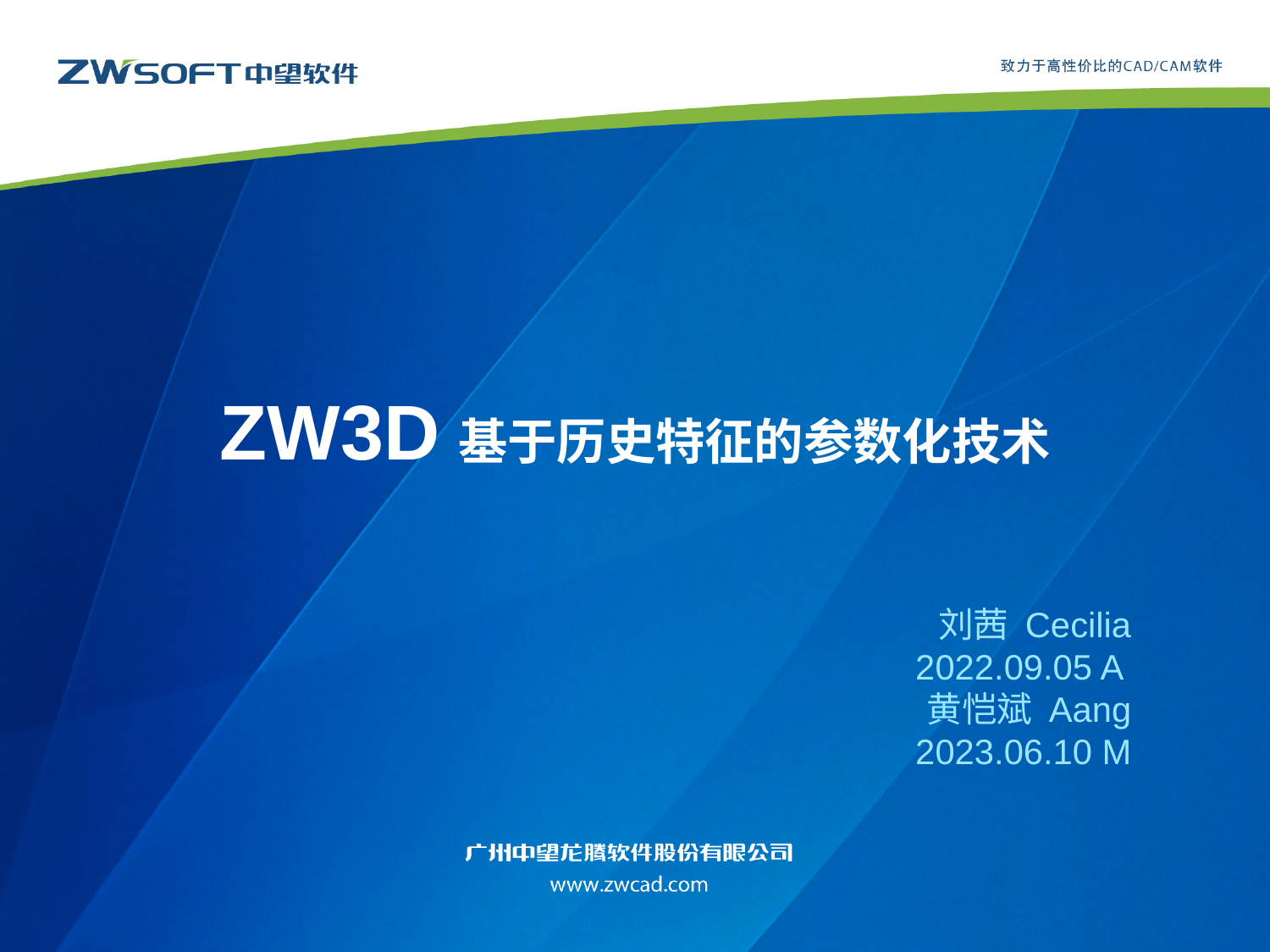

ZW3D基于历史特征的参数化技术
刘茜 Cecilia
2022.09.05 A
黄恺斌 Aang
2023.06.10 M